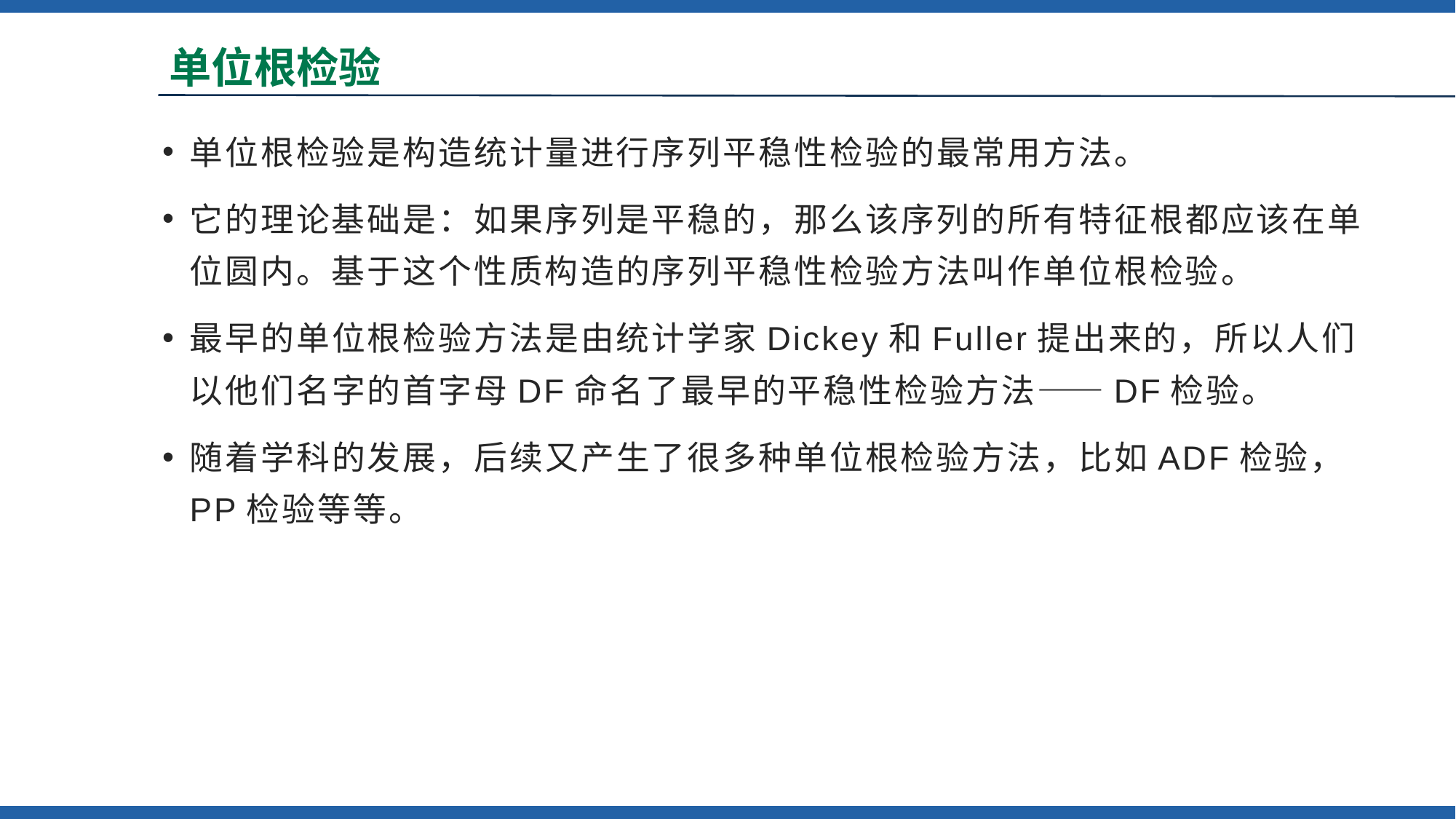

# 单位根检验
单位根检验是构造统计量进行序列平稳性检验的最常用方法。
它的理论基础是：如果序列是平稳的，那么该序列的所有特征根都应该在单位圆内。基于这个性质构造的序列平稳性检验方法叫作单位根检验。
最早的单位根检验方法是由统计学家Dickey和Fuller提出来的，所以人们以他们名字的首字母DF命名了最早的平稳性检验方法——DF检验。
随着学科的发展，后续又产生了很多种单位根检验方法，比如ADF检验，PP检验等等。